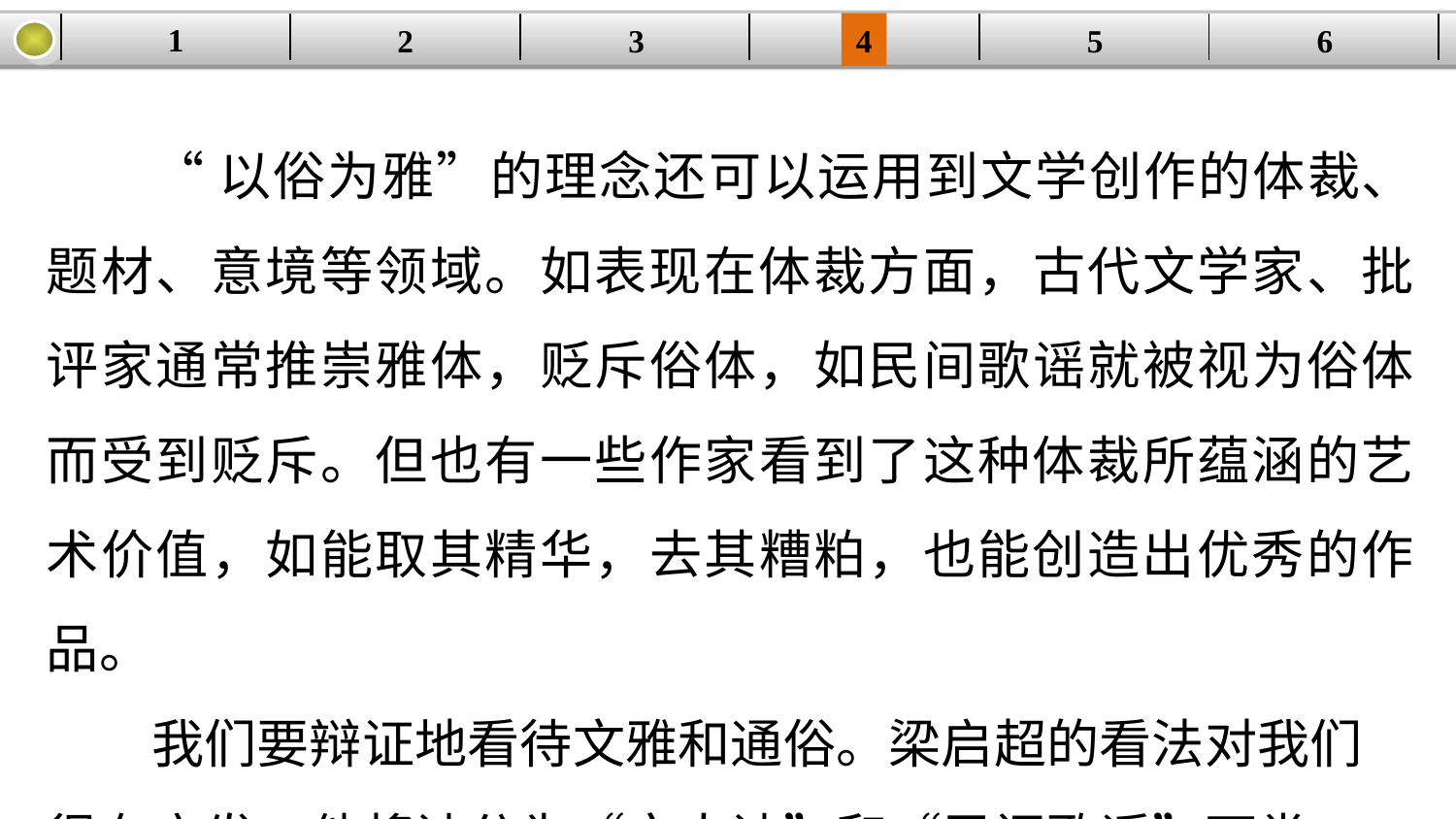

1
3
4
5
6
2
|  |  |  |  |  |  |
| --- | --- | --- | --- | --- | --- |

“以俗为雅”的理念还可以运用到文学创作的体裁、题材、意境等领域。如表现在体裁方面，古代文学家、批评家通常推崇雅体，贬斥俗体，如民间歌谣就被视为俗体而受到贬斥。但也有一些作家看到了这种体裁所蕴涵的艺术价值，如能取其精华，去其糟粕，也能创造出优秀的作品。
我们要辩证地看待文雅和通俗。梁启超的看法对我们很有启发。他将诗分为“文人诗”和“民间歌谣”两类，